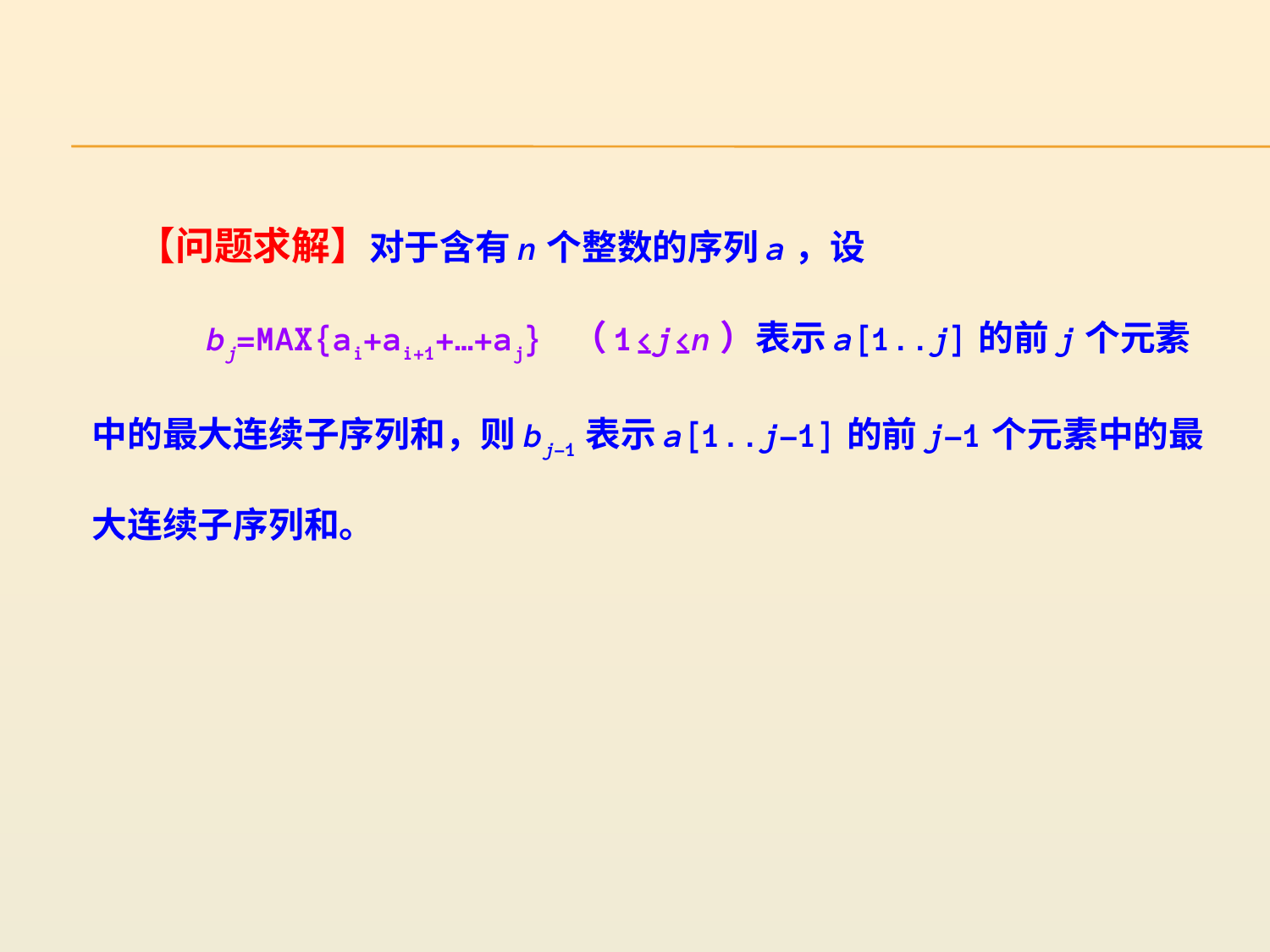

【问题求解】对于含有n个整数的序列a，设
      bj=MAX{ai+ai+1+…+aj} （1≤j≤n）表示a[1..j]的前j个元素中的最大连续子序列和，则bj-1表示a[1..j-1]的前j-1个元素中的最大连续子序列和。